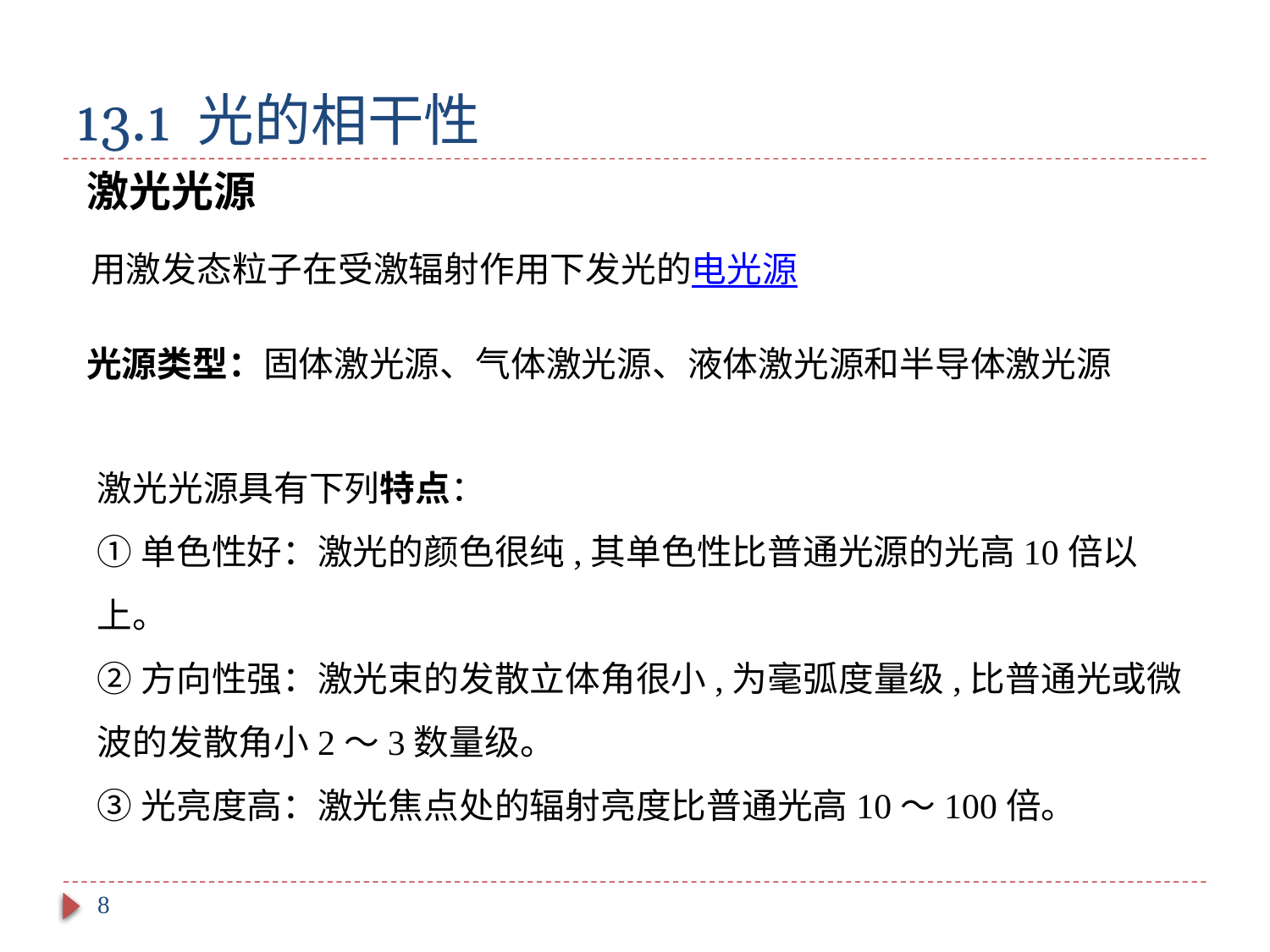

# 13.1 光的相干性
激光光源
用激发态粒子在受激辐射作用下发光的电光源
光源类型：固体激光源、气体激光源、液体激光源和半导体激光源
激光光源具有下列特点：
①单色性好：激光的颜色很纯,其单色性比普通光源的光高10倍以上。
②方向性强：激光束的发散立体角很小,为毫弧度量级,比普通光或微波的发散角小2～3数量级。
③光亮度高：激光焦点处的辐射亮度比普通光高10～100倍。
8